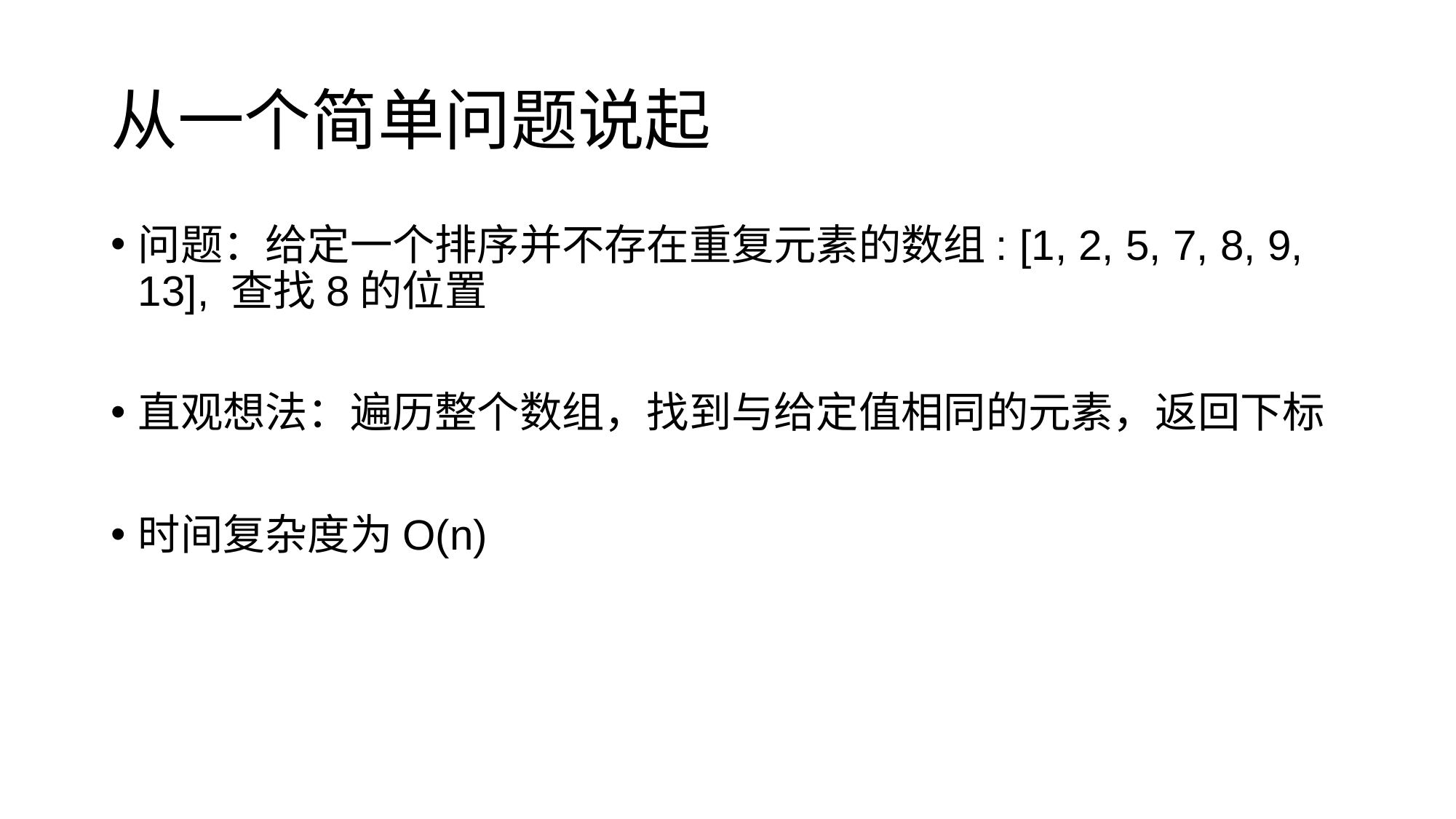

# 从一个简单问题说起
问题：给定一个排序并不存在重复元素的数组: [1, 2, 5, 7, 8, 9, 13], 查找8的位置

直观想法：遍历整个数组，找到与给定值相同的元素，返回下标

时间复杂度为O(n)